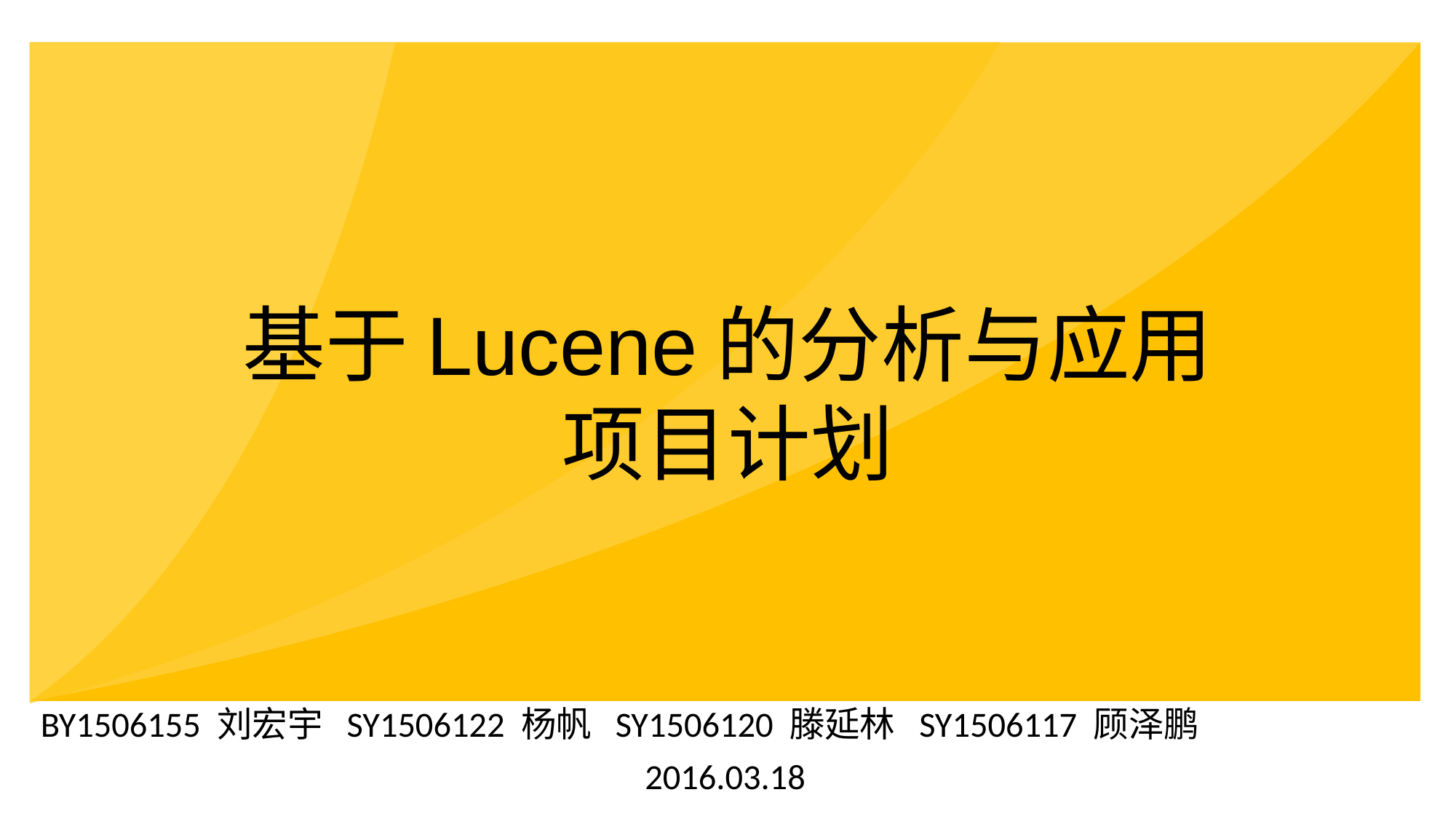

# 基于Lucene的分析与应用 项目计划
BY1506155 刘宏宇  SY1506122 杨帆  SY1506120 滕延林  SY1506117 顾泽鹏
2016.03.18